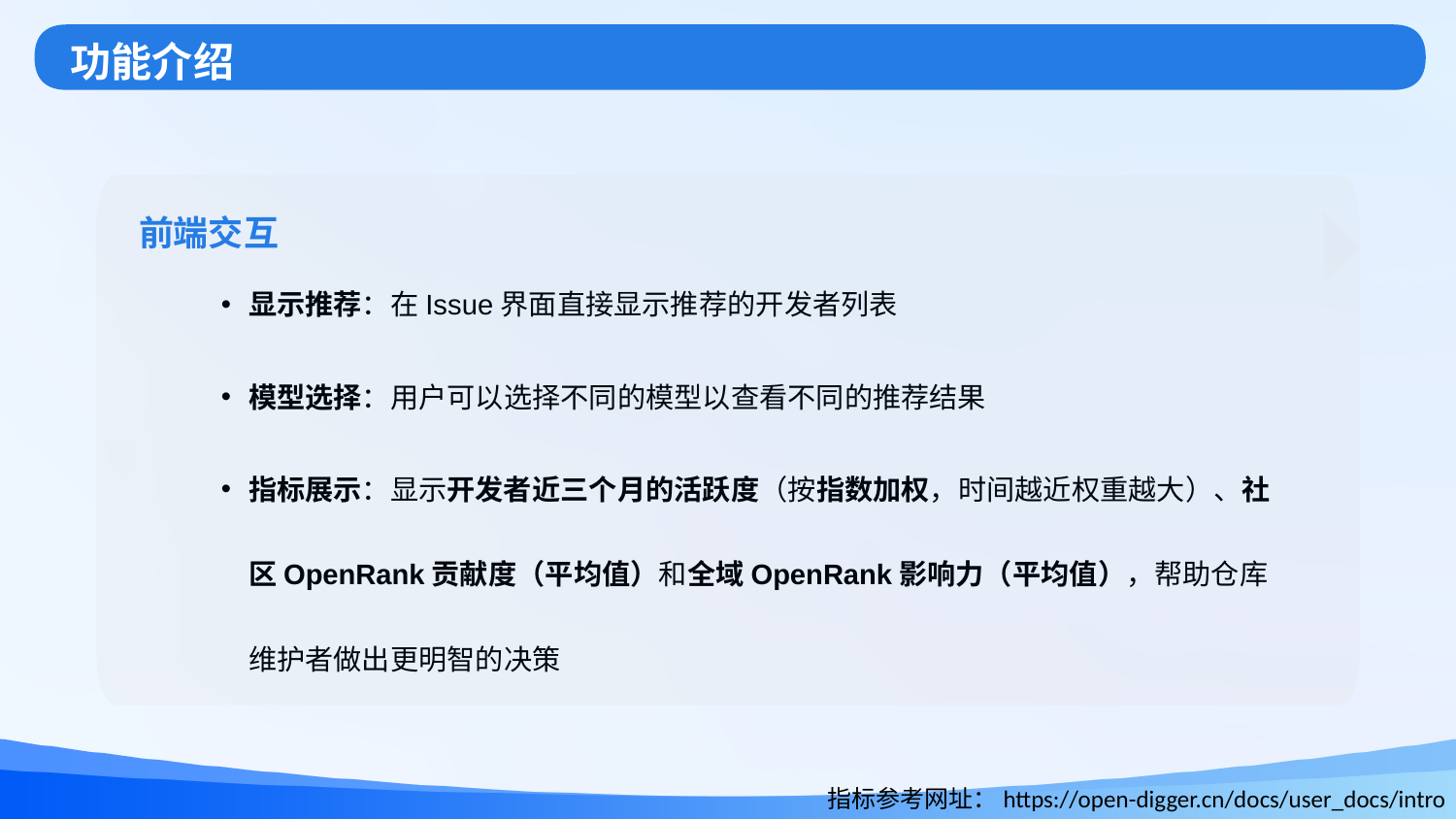

功能介绍

前端交互

显示推荐：在Issue界面直接显示推荐的开发者列表
模型选择：用户可以选择不同的模型以查看不同的推荐结果
指标展示：显示开发者近三个月的活跃度（按指数加权，时间越近权重越大）、社区OpenRank贡献度（平均值）和全域OpenRank影响力（平均值），帮助仓库维护者做出更明智的决策
指标参考网址：https://open-digger.cn/docs/user_docs/intro